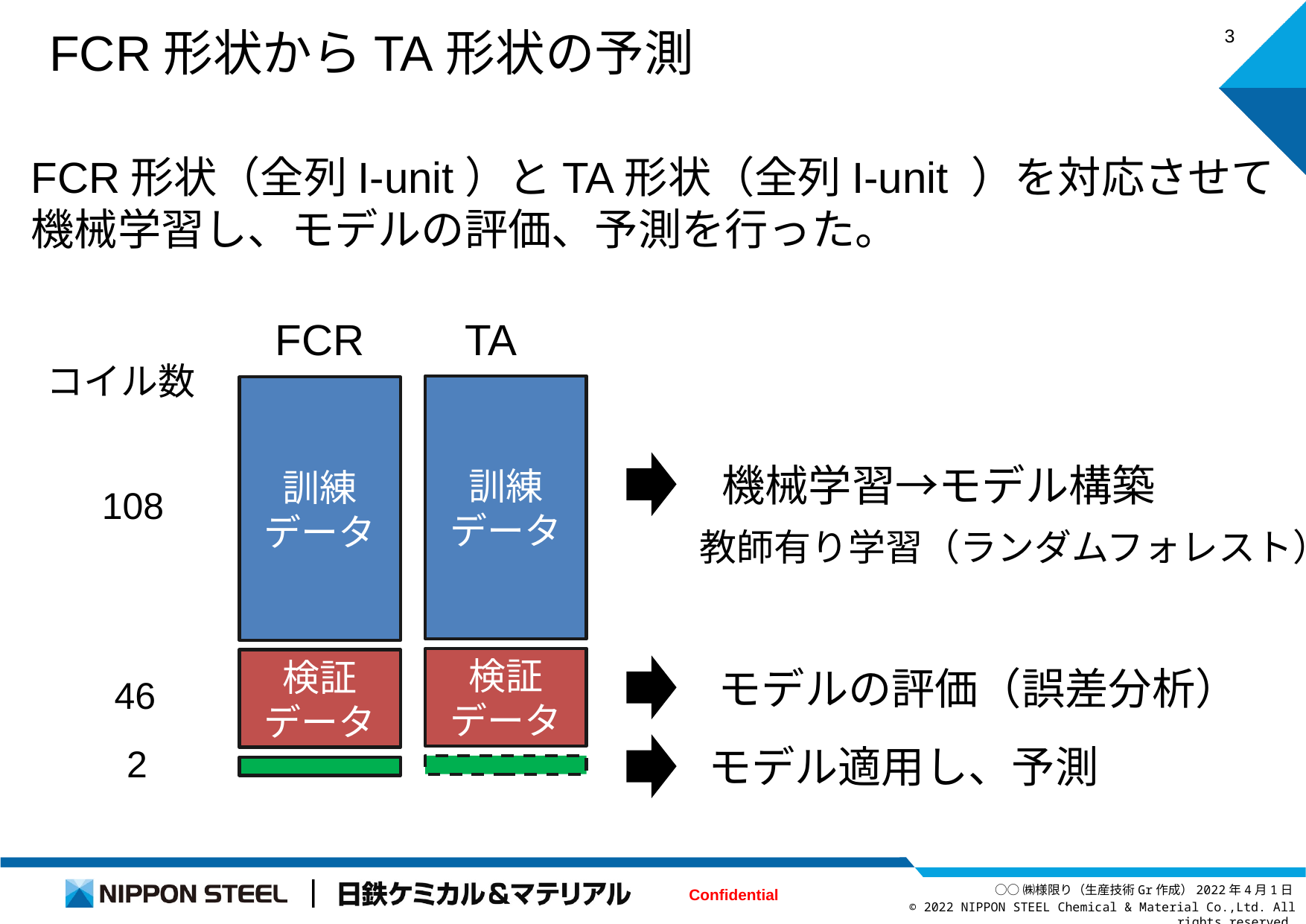

# FCR形状からTA形状の予測
FCR形状（全列I-unit）とTA形状（全列I-unit ）を対応させて
機械学習し、モデルの評価、予測を行った。
FCR
TA
コイル数
訓練
データ
訓練
データ

機械学習→モデル構築
108
教師有り学習（ランダムフォレスト）
検証
データ
検証
データ

モデルの評価（誤差分析）
46

モデル適用し、予測
2